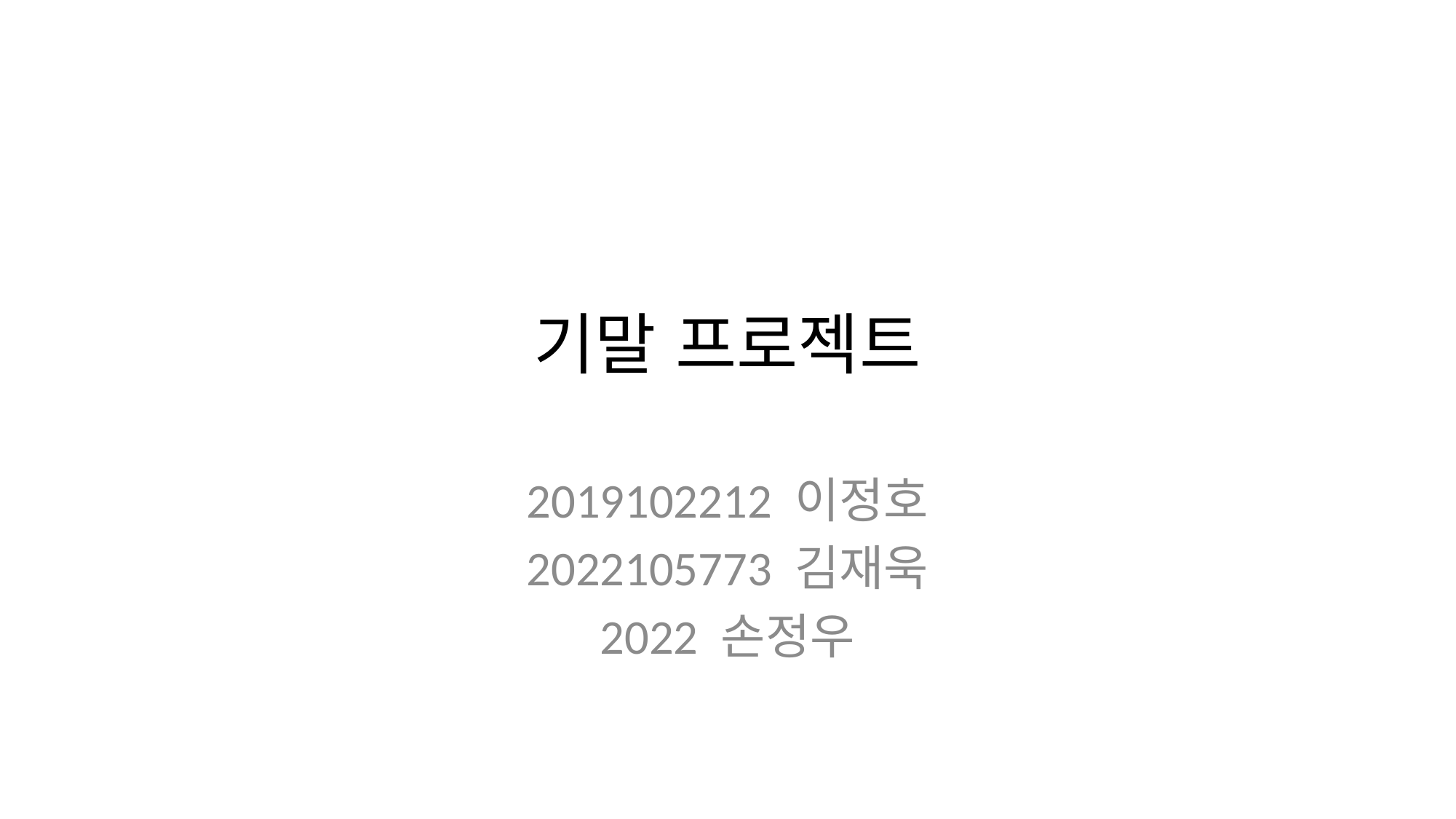

# 기말 프로젝트
2019102212 이정호
2022105773 김재욱
2022 손정우